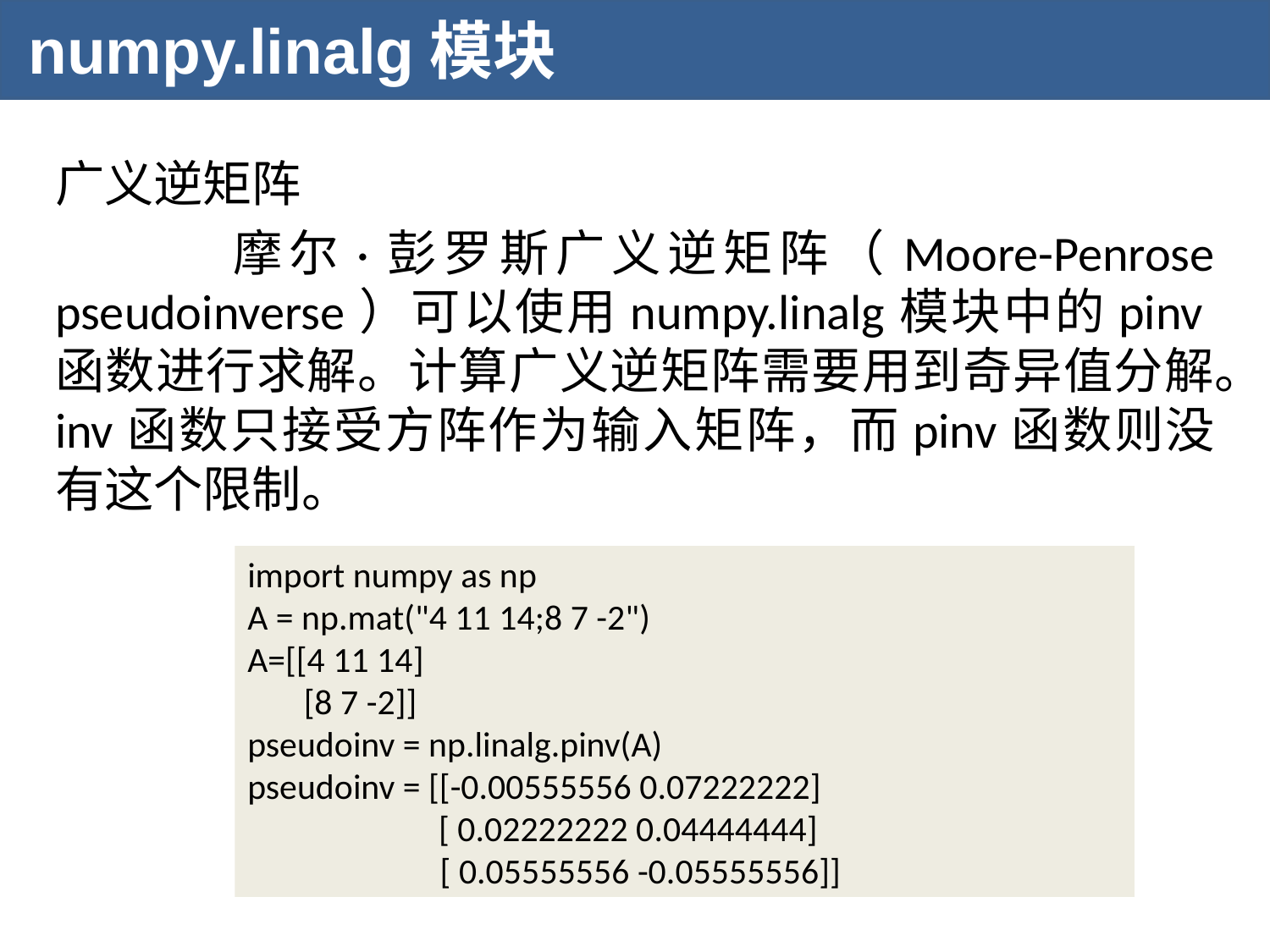

numpy.linalg模块
广义逆矩阵
         摩尔·彭罗斯广义逆矩阵（Moore-Penrose pseudoinverse）可以使用numpy.linalg模块中的pinv函数进行求解。计算广义逆矩阵需要用到奇异值分解。inv函数只接受方阵作为输入矩阵，而pinv函数则没有这个限制。
import numpy as np
A = np.mat("4 11 14;8 7 -2")
A=[[4 11 14]
       [8 7 -2]]
pseudoinv = np.linalg.pinv(A)
pseudoinv = [[-0.00555556 0.07222222]
 	        [ 0.02222222 0.04444444]
                        [ 0.05555556 -0.05555556]]